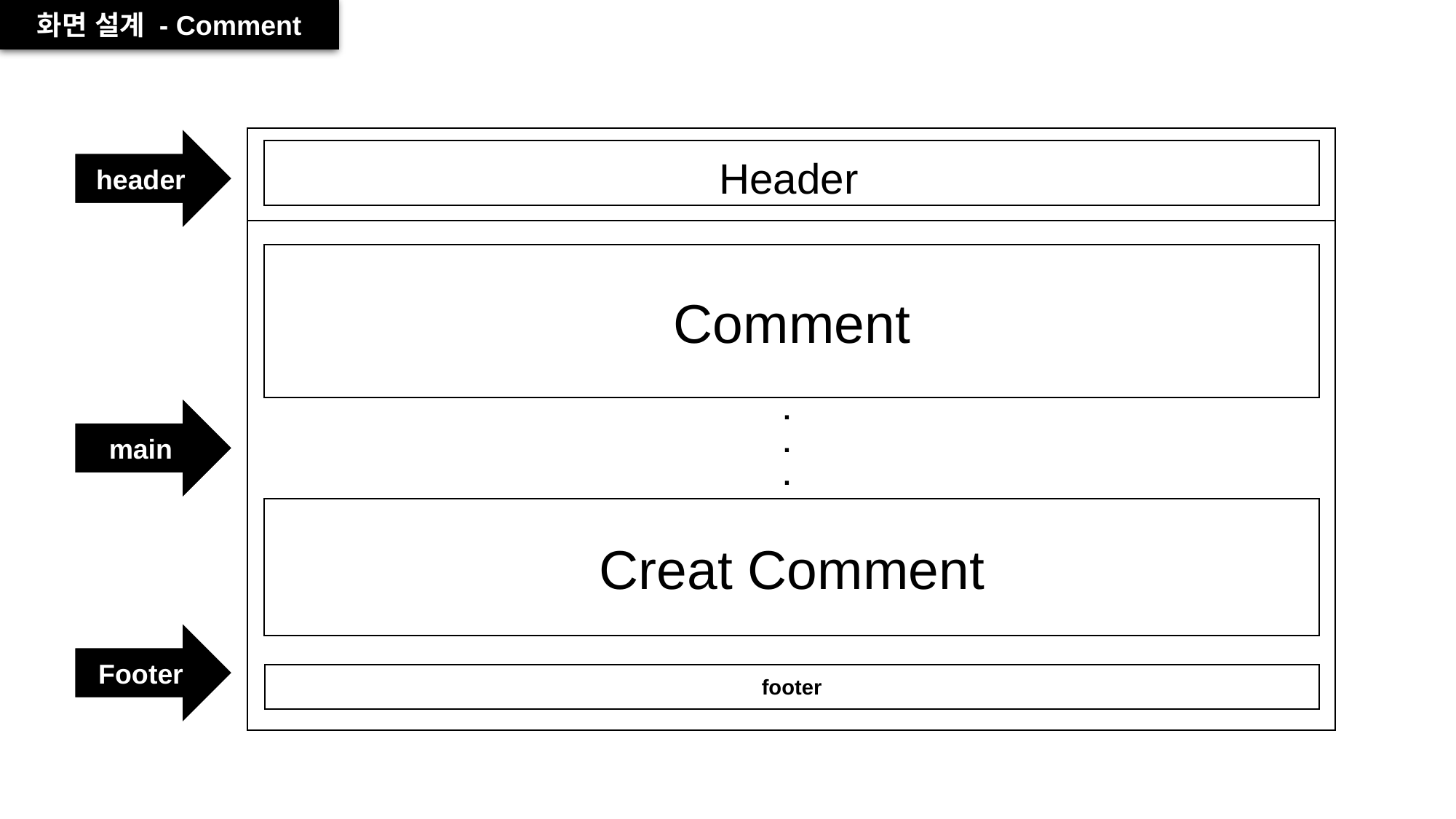

화면 설계 - Comment
header

g
Header

Comment
.
.
.
main
Creat Comment
Footer
footer